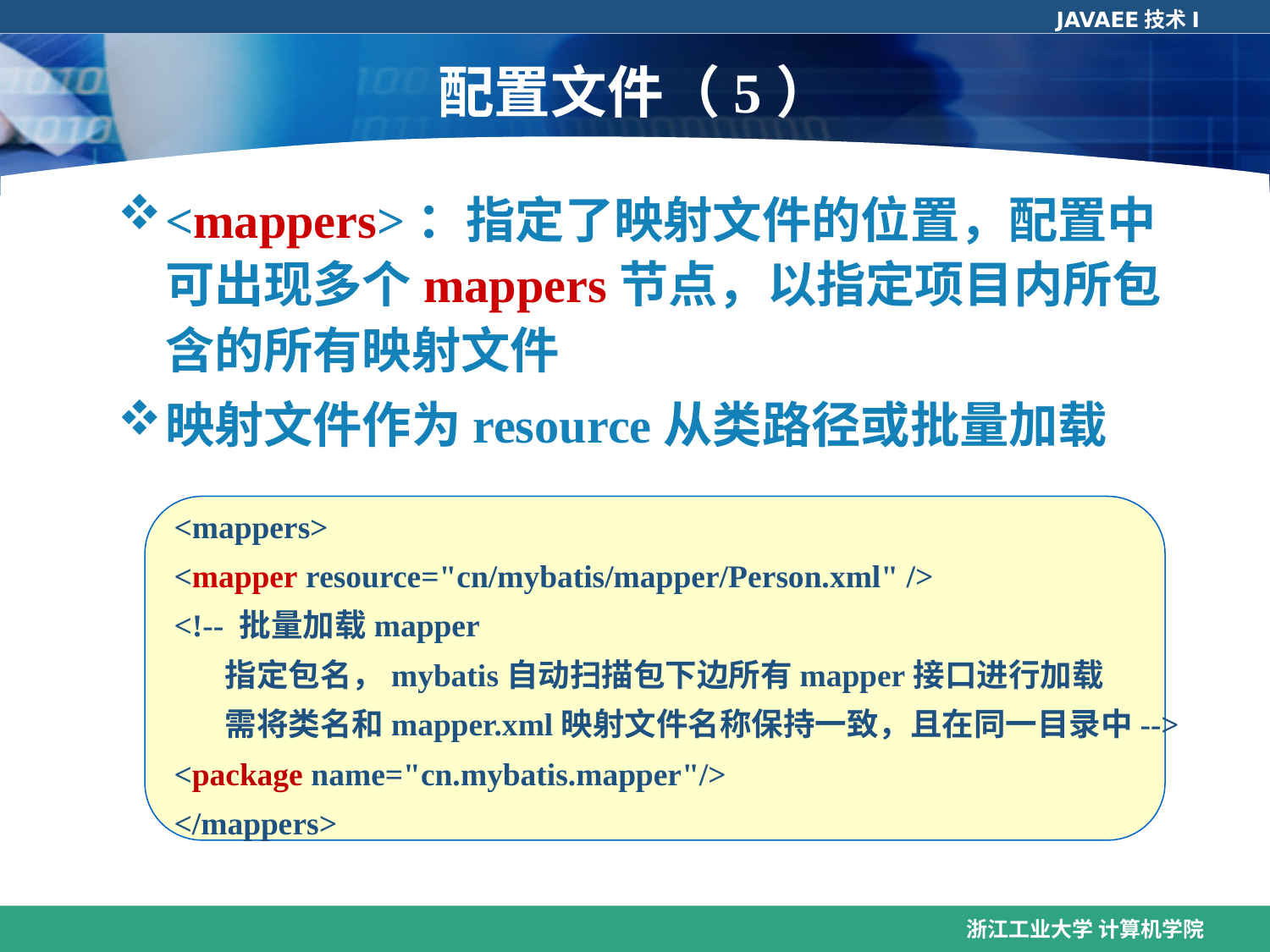

# 配置文件（5）
<mappers>：指定了映射文件的位置，配置中可出现多个mappers节点，以指定项目内所包含的所有映射文件
映射文件作为resource从类路径或批量加载
<mappers>
<mapper resource="cn/mybatis/mapper/Person.xml" />
<!-- 批量加载mapper
      指定包名，mybatis自动扫描包下边所有mapper接口进行加载
      需将类名和mapper.xml映射文件名称保持一致，且在同一目录中-->
<package name="cn.mybatis.mapper"/>
</mappers>